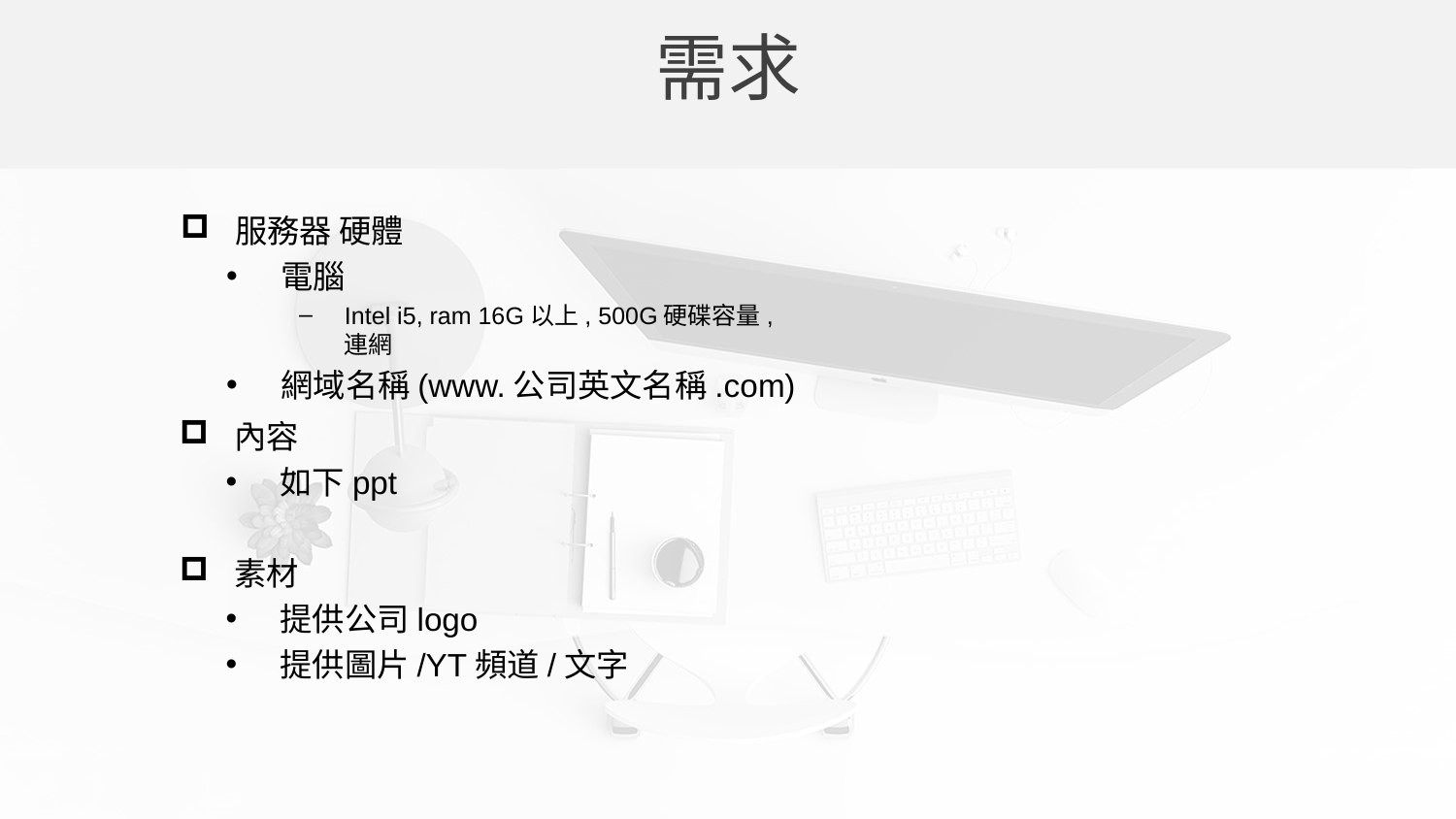

需求

服務器 硬體
電腦
Intel i5, ram 16G以上, 500G硬碟容量, 連網
網域名稱(www.公司英文名稱.com)
內容
如下ppt
素材
提供公司logo
提供圖片/YT頻道/文字